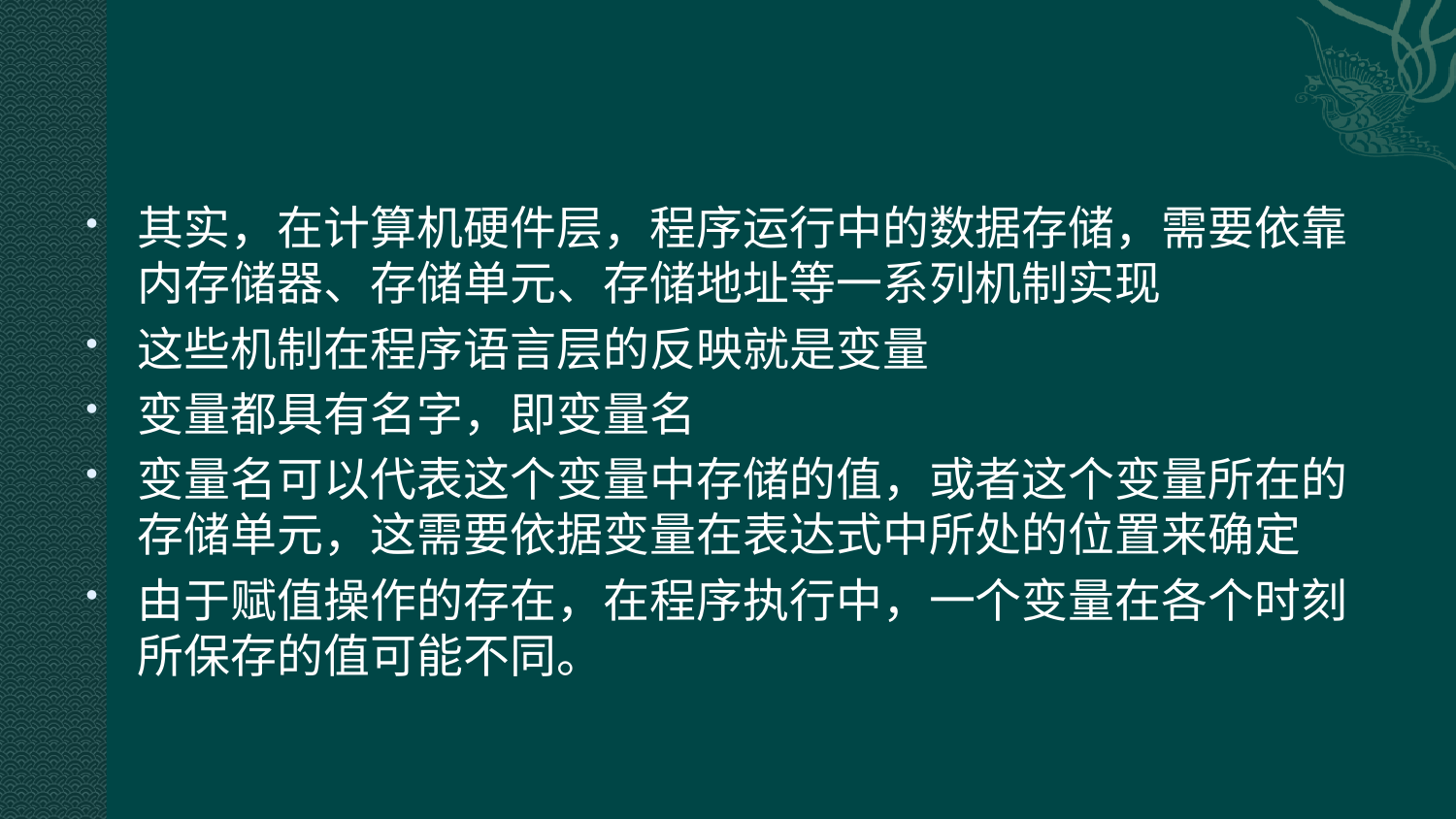

#
其实，在计算机硬件层，程序运行中的数据存储，需要依靠内存储器、存储单元、存储地址等一系列机制实现
这些机制在程序语言层的反映就是变量
变量都具有名字，即变量名
变量名可以代表这个变量中存储的值，或者这个变量所在的存储单元，这需要依据变量在表达式中所处的位置来确定
由于赋值操作的存在，在程序执行中，一个变量在各个时刻所保存的值可能不同。